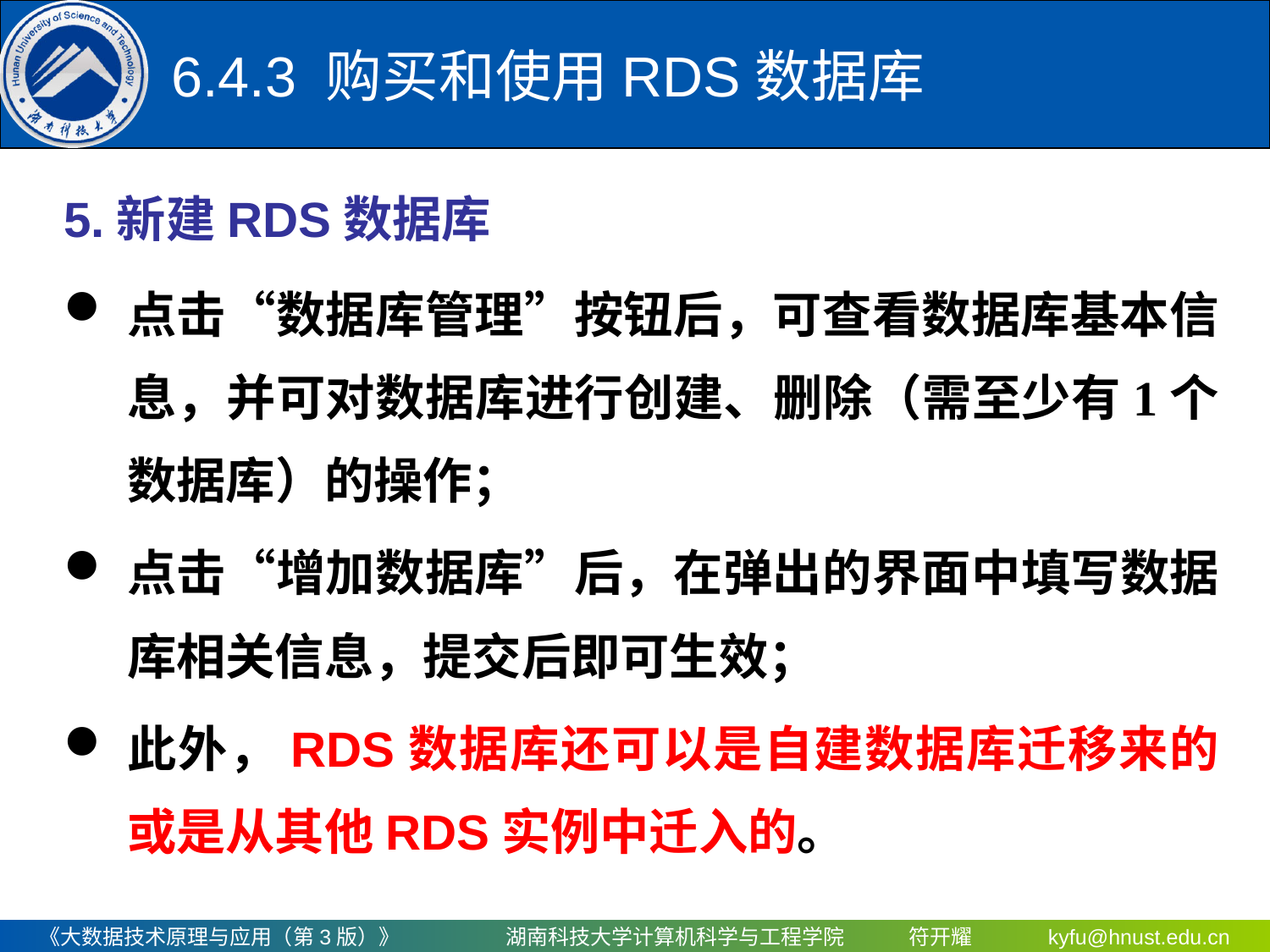

6.4.3 购买和使用RDS数据库
5.新建RDS数据库
点击“数据库管理”按钮后，可查看数据库基本信息，并可对数据库进行创建、删除（需至少有1个数据库）的操作；
点击“增加数据库”后，在弹出的界面中填写数据库相关信息，提交后即可生效；
此外，RDS数据库还可以是自建数据库迁移来的或是从其他RDS实例中迁入的。